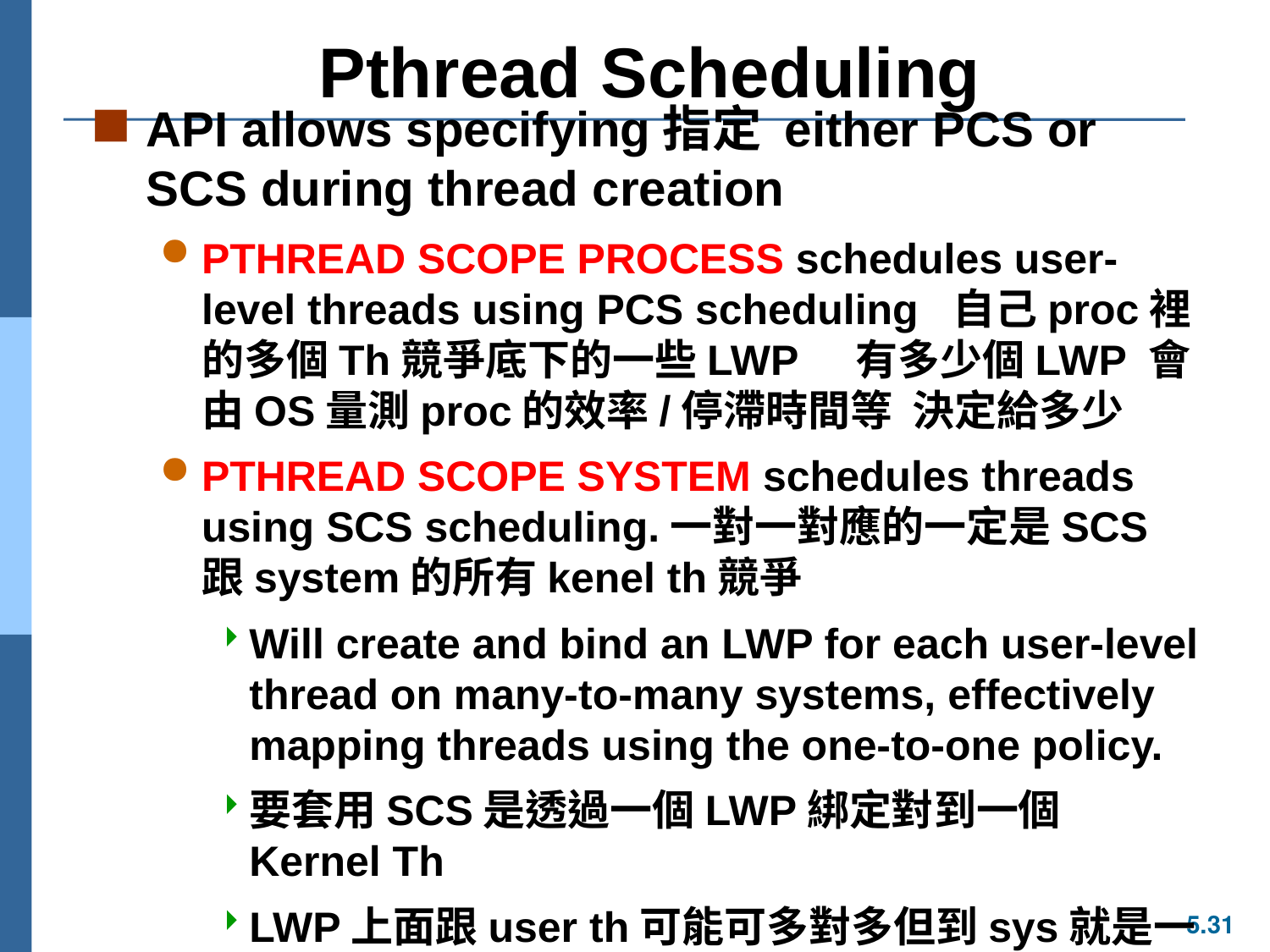

# Pthread Scheduling
API allows specifying指定 either PCS or SCS during thread creation
PTHREAD SCOPE PROCESS schedules user-level threads using PCS scheduling  自己proc裡的多個Th競爭底下的一些LWP    有多少個LWP 會由OS量測proc的效率/停滯時間等  決定給多少
PTHREAD SCOPE SYSTEM schedules threads using SCS scheduling.一對一對應的一定是SCS   跟system的所有kenel th競爭
Will create and bind an LWP for each user-level thread on many-to-many systems, effectively mapping threads using the one-to-one policy.
要套用SCS是透過一個LWP綁定對到一個Kernel Th
LWP上面跟user th可能可多對多但到sys就是一對一